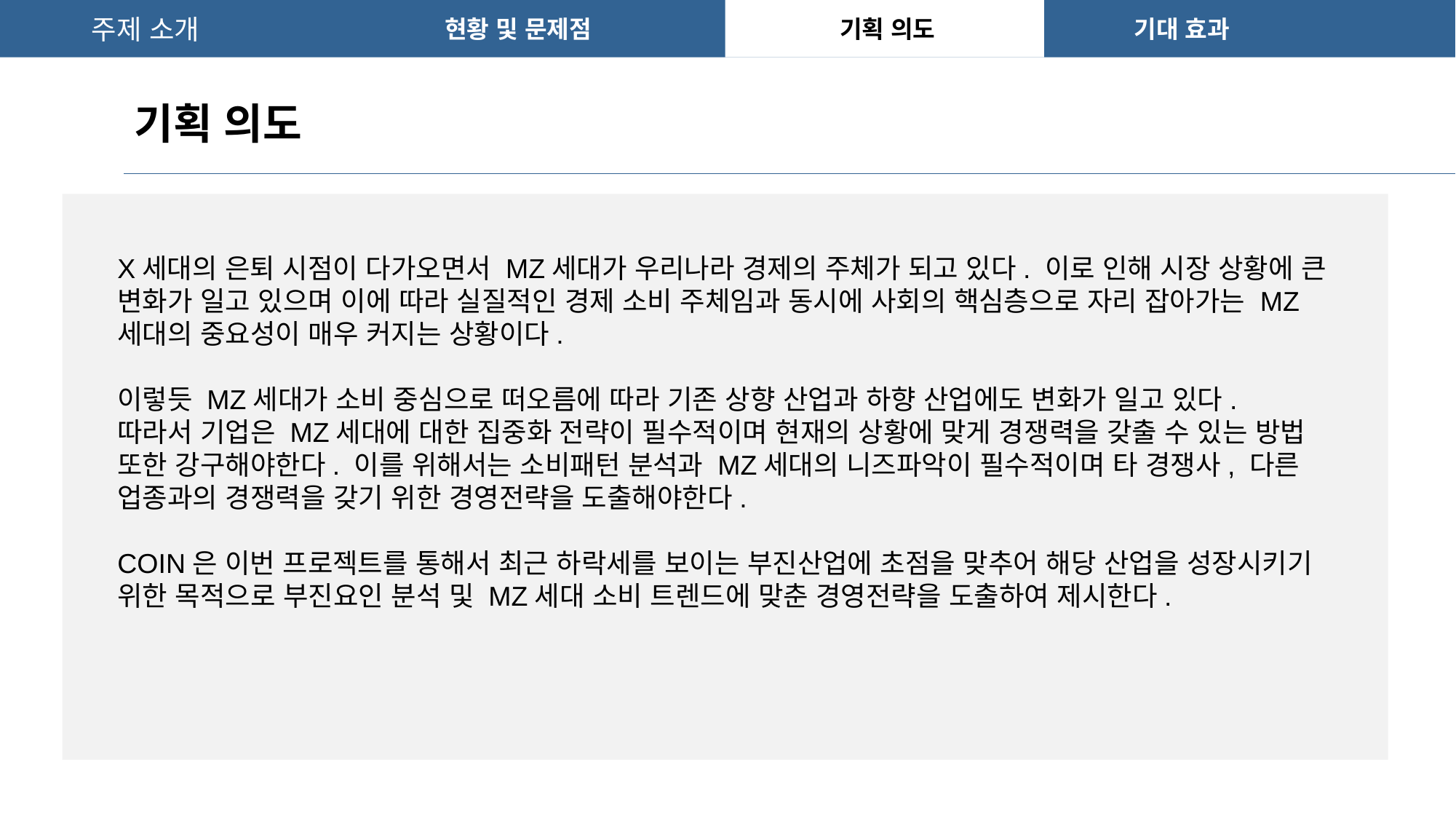

주제 소개
기획 의도
현황 및 문제점
기대 효과

기획 의도

X세대의 은퇴 시점이 다가오면서 MZ세대가 우리나라 경제의 주체가 되고 있다. 이로 인해 시장 상황에 큰 변화가 일고 있으며 이에 따라 실질적인 경제 소비 주체임과 동시에 사회의 핵심층으로 자리 잡아가는 MZ세대의 중요성이 매우 커지는 상황이다.

이렇듯 MZ세대가 소비 중심으로 떠오름에 따라 기존 상향 산업과 하향 산업에도 변화가 일고 있다.
따라서 기업은 MZ세대에 대한 집중화 전략이 필수적이며 현재의 상황에 맞게 경쟁력을 갖출 수 있는 방법 또한 강구해야한다. 이를 위해서는 소비패턴 분석과 MZ세대의 니즈파악이 필수적이며 타 경쟁사, 다른 업종과의 경쟁력을 갖기 위한 경영전략을 도출해야한다.

COIN은 이번 프로젝트를 통해서 최근 하락세를 보이는 부진산업에 초점을 맞추어 해당 산업을 성장시키기 위한 목적으로 부진요인 분석 및 MZ세대 소비 트렌드에 맞춘 경영전략을 도출하여 제시한다.